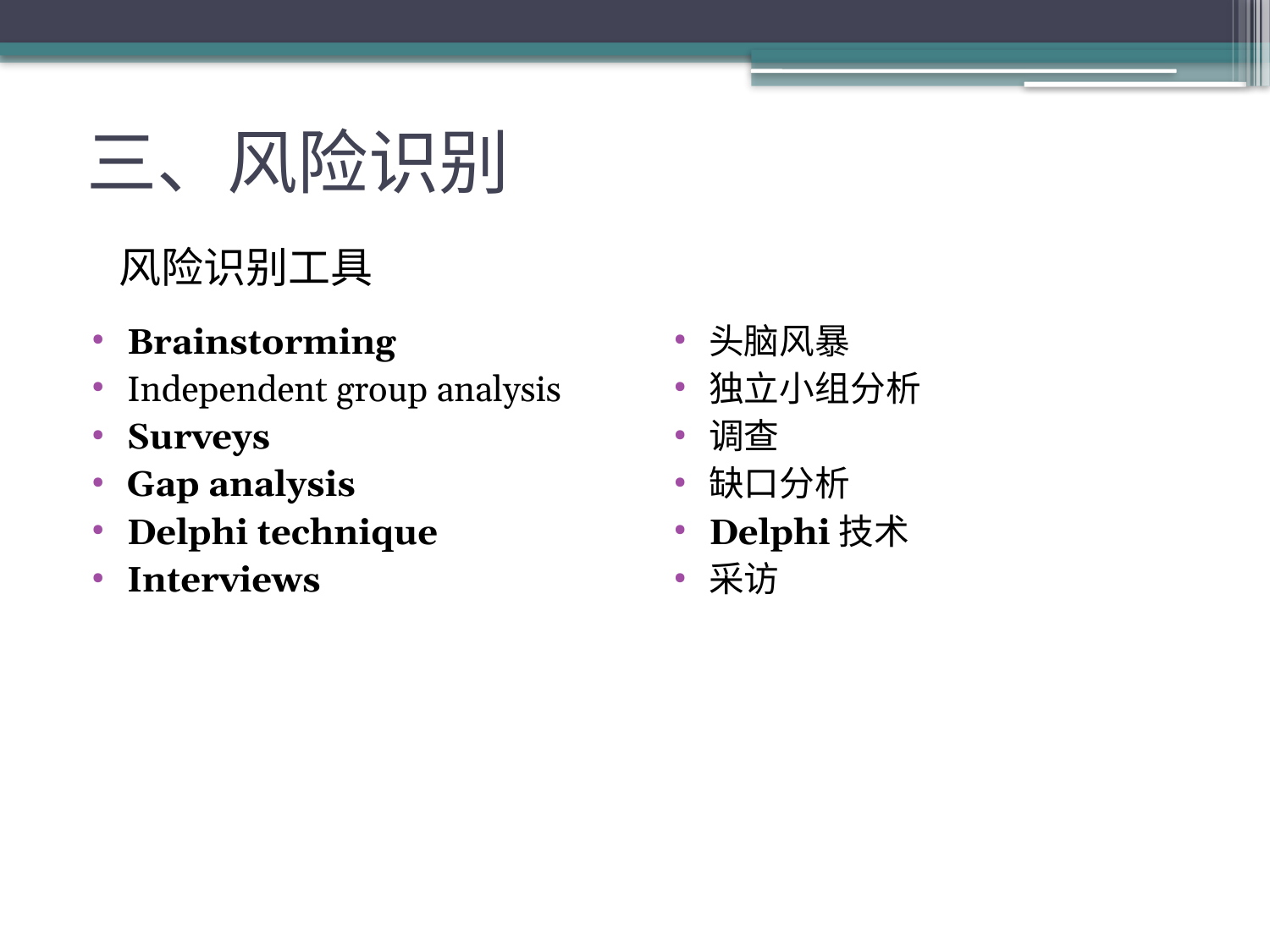

# 三、风险识别
风险识别工具
Brainstorming
Independent group analysis
Surveys
Gap analysis
Delphi technique
Interviews
头脑风暴
独立小组分析
调查
缺口分析
Delphi技术
采访